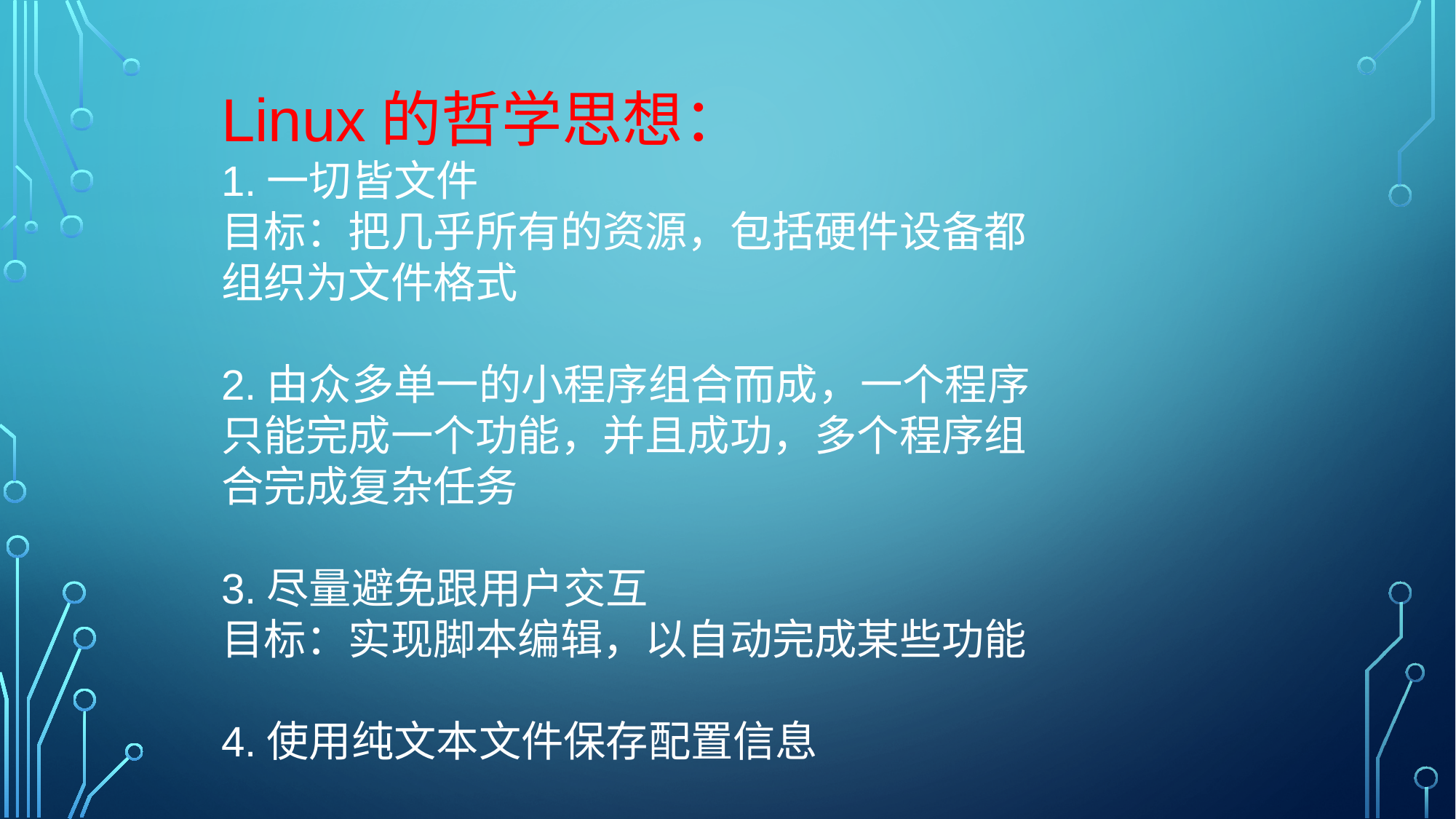

Linux的哲学思想：
1.一切皆文件
目标：把几乎所有的资源，包括硬件设备都组织为文件格式

2.由众多单一的小程序组合而成，一个程序只能完成一个功能，并且成功，多个程序组合完成复杂任务

3.尽量避免跟用户交互
目标：实现脚本编辑，以自动完成某些功能

4.使用纯文本文件保存配置信息